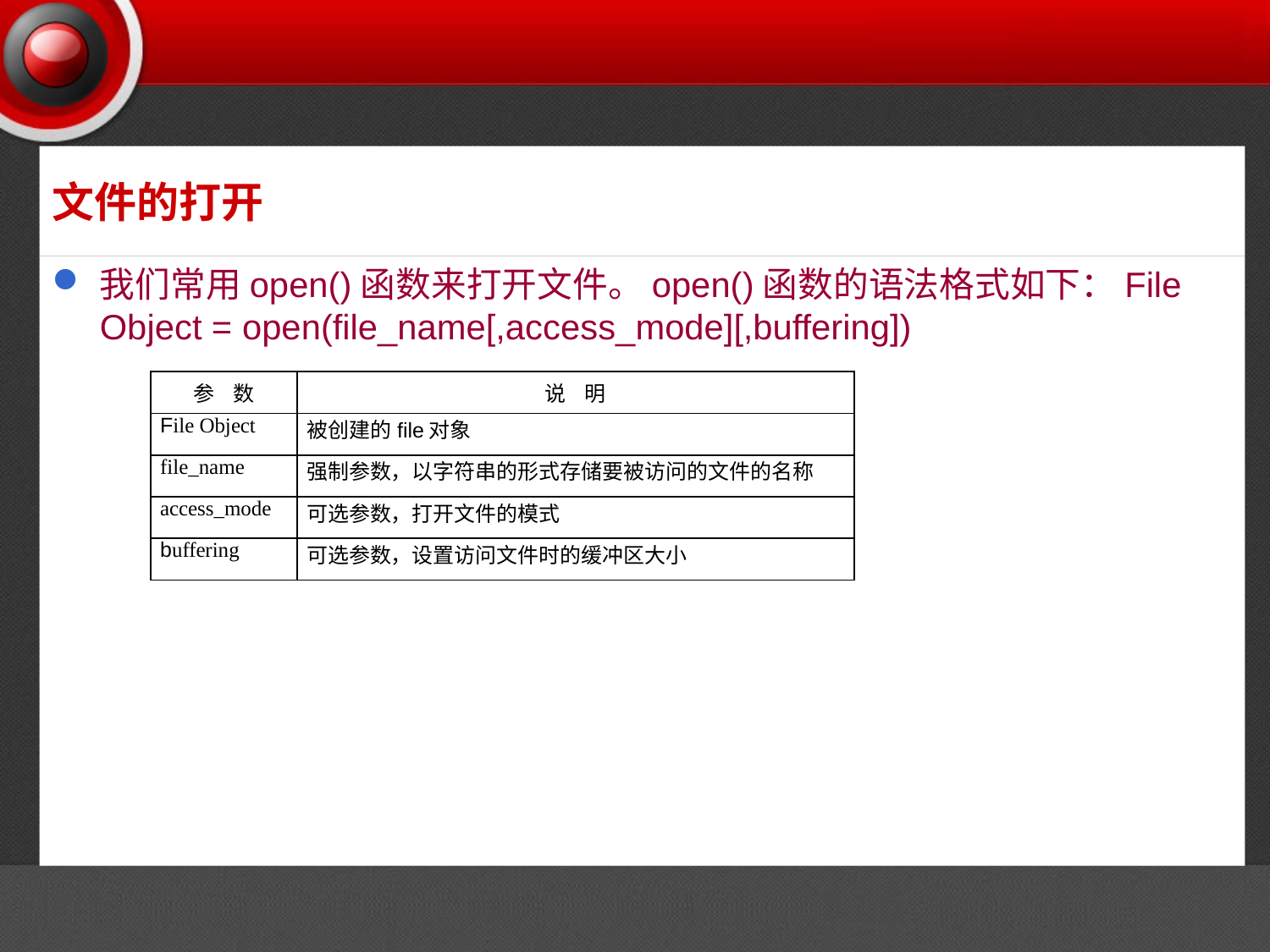

# 文件的打开
我们常用open()函数来打开文件。open()函数的语法格式如下：File Object = open(file_name[,access_mode][,buffering])

| 参 数 | 说 明 |
| --- | --- |
| File Object | 被创建的file对象 |
| file\_name | 强制参数，以字符串的形式存储要被访问的文件的名称 |
| access\_mode | 可选参数，打开文件的模式 |
| buffering | 可选参数，设置访问文件时的缓冲区大小 |